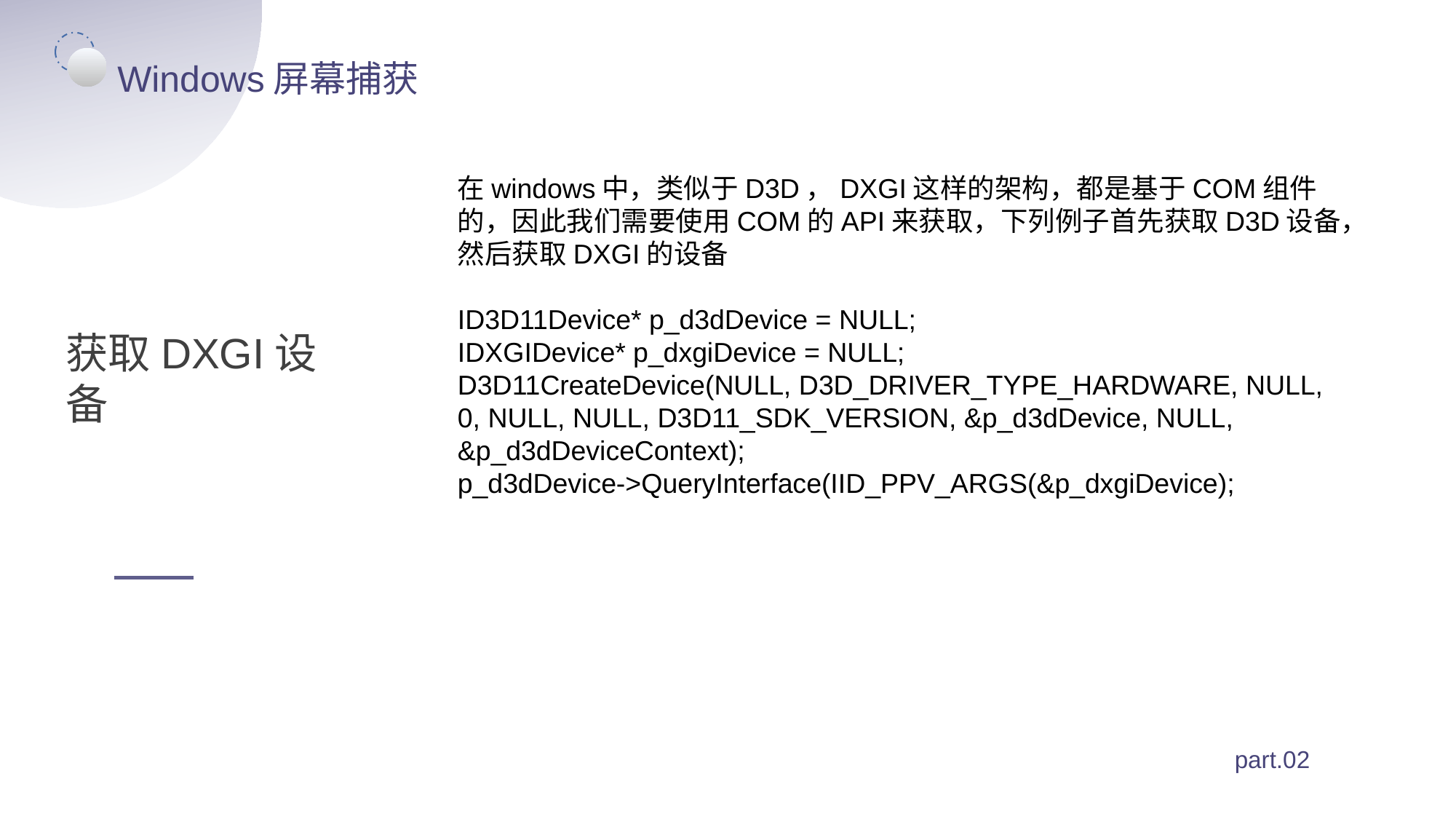

Windows屏幕捕获

在windows中，类似于D3D，DXGI这样的架构，都是基于COM组件的，因此我们需要使用COM的API来获取，下列例子首先获取D3D设备，然后获取DXGI的设备

ID3D11Device* p_d3dDevice = NULL;
IDXGIDevice* p_dxgiDevice = NULL;
D3D11CreateDevice(NULL, D3D_DRIVER_TYPE_HARDWARE, NULL, 0, NULL, NULL, D3D11_SDK_VERSION, &p_d3dDevice, NULL, &p_d3dDeviceContext);
p_d3dDevice->QueryInterface(IID_PPV_ARGS(&p_dxgiDevice);

获取DXGI设备
part.02